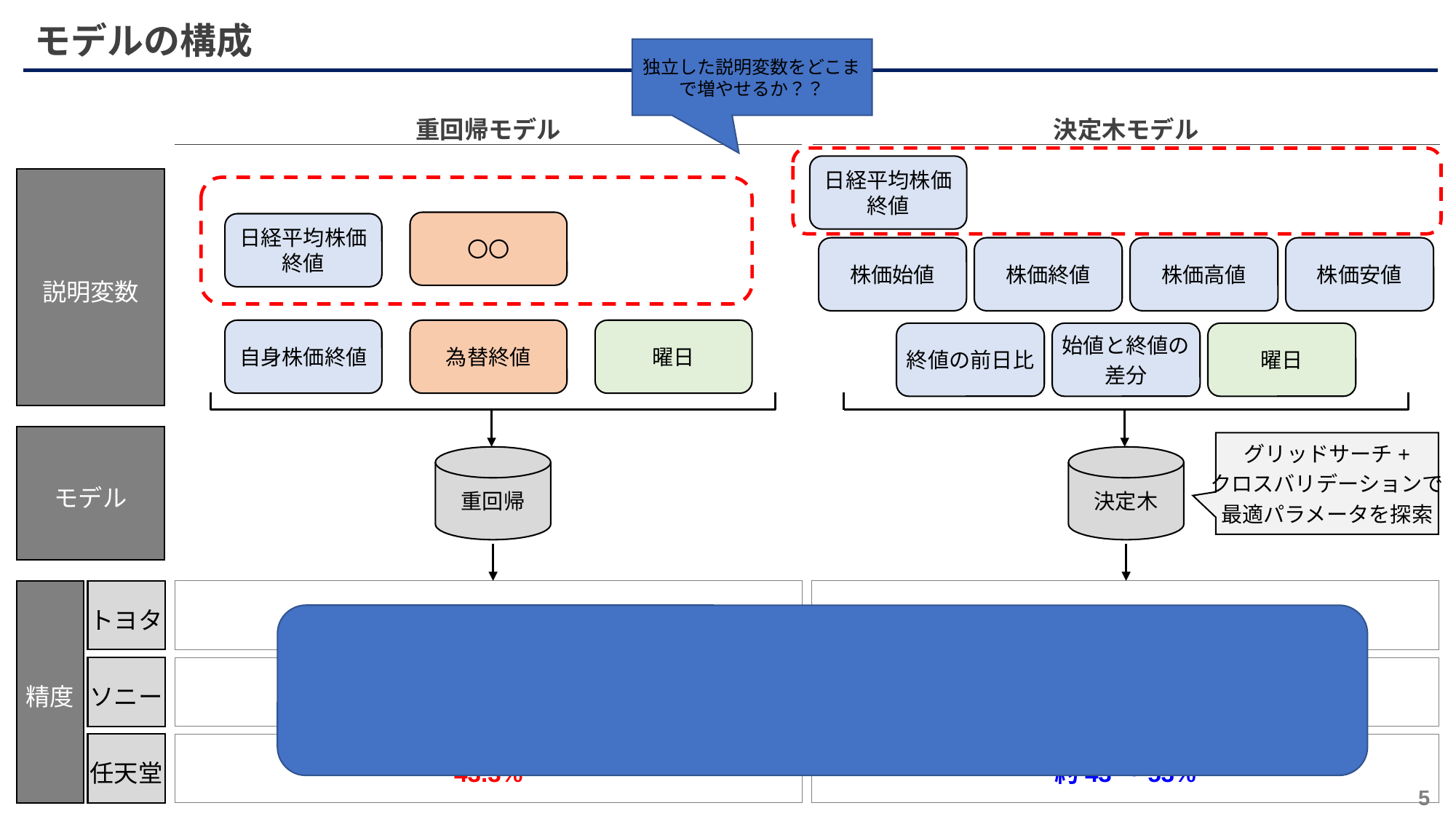

モデルの構成
独立した説明変数をどこまで増やせるか？？
重回帰モデル
決定木モデル

日経平均株価終値
説明変数

〇〇
日経平均株価終値
株価始値
株価終値
株価高値
株価安値
終値の前日比
始値と終値の
差分
曜日
自身株価終値
為替終値
曜日
モデル
グリッドサーチ+
クロスバリデーションで
最適パラメータを探索
重回帰
決定木
精度
トヨタ
60.0%
約43～47%

ソニー
53.3%
約33～40%
任天堂
43.3%
約43～53%
5